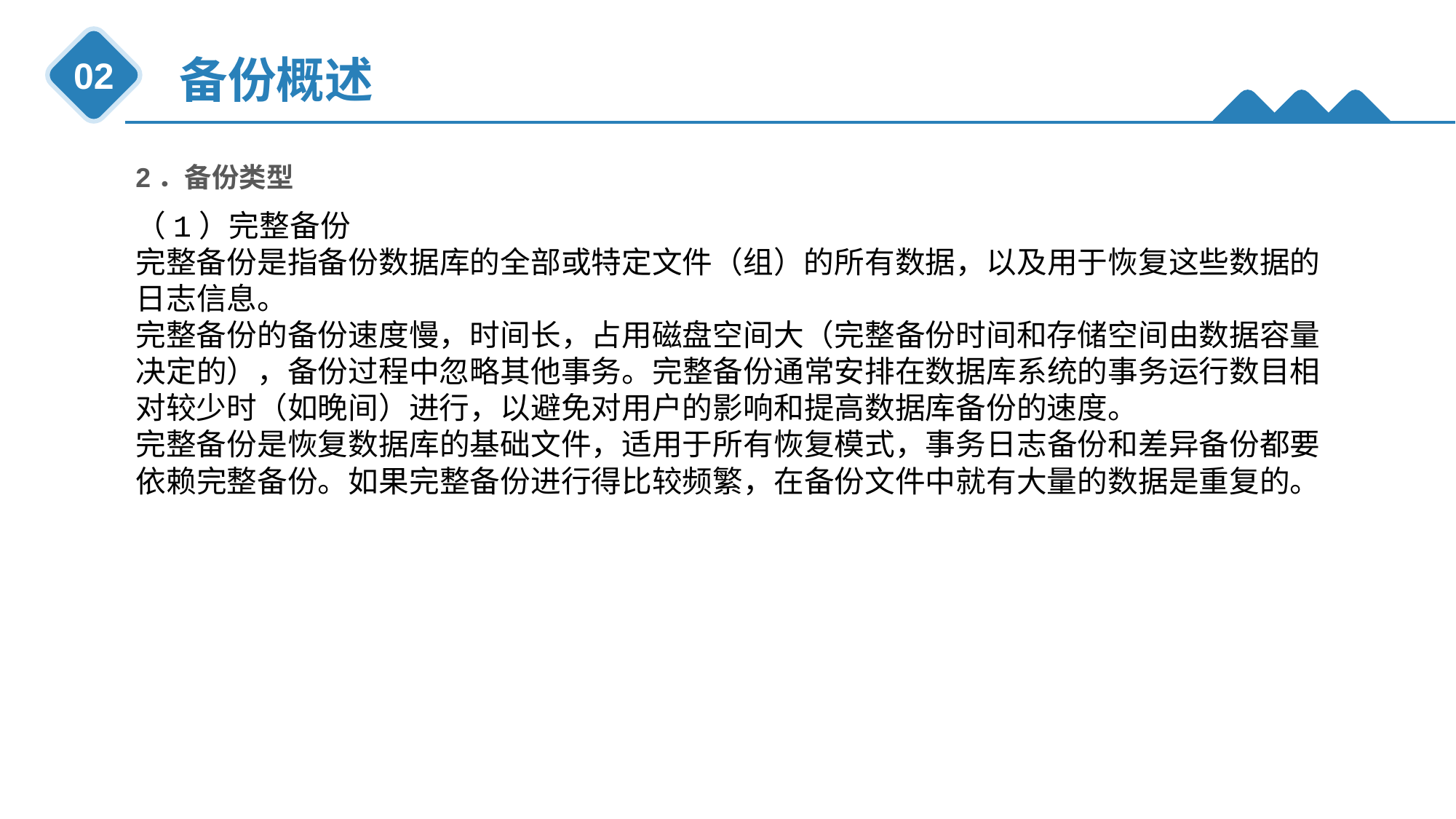

备份概述
02

2．备份类型
（1）完整备份
完整备份是指备份数据库的全部或特定文件（组）的所有数据，以及用于恢复这些数据的日志信息。
完整备份的备份速度慢，时间长，占用磁盘空间大（完整备份时间和存储空间由数据容量决定的），备份过程中忽略其他事务。完整备份通常安排在数据库系统的事务运行数目相对较少时（如晚间）进行，以避免对用户的影响和提高数据库备份的速度。
完整备份是恢复数据库的基础文件，适用于所有恢复模式，事务日志备份和差异备份都要依赖完整备份。如果完整备份进行得比较频繁，在备份文件中就有大量的数据是重复的。